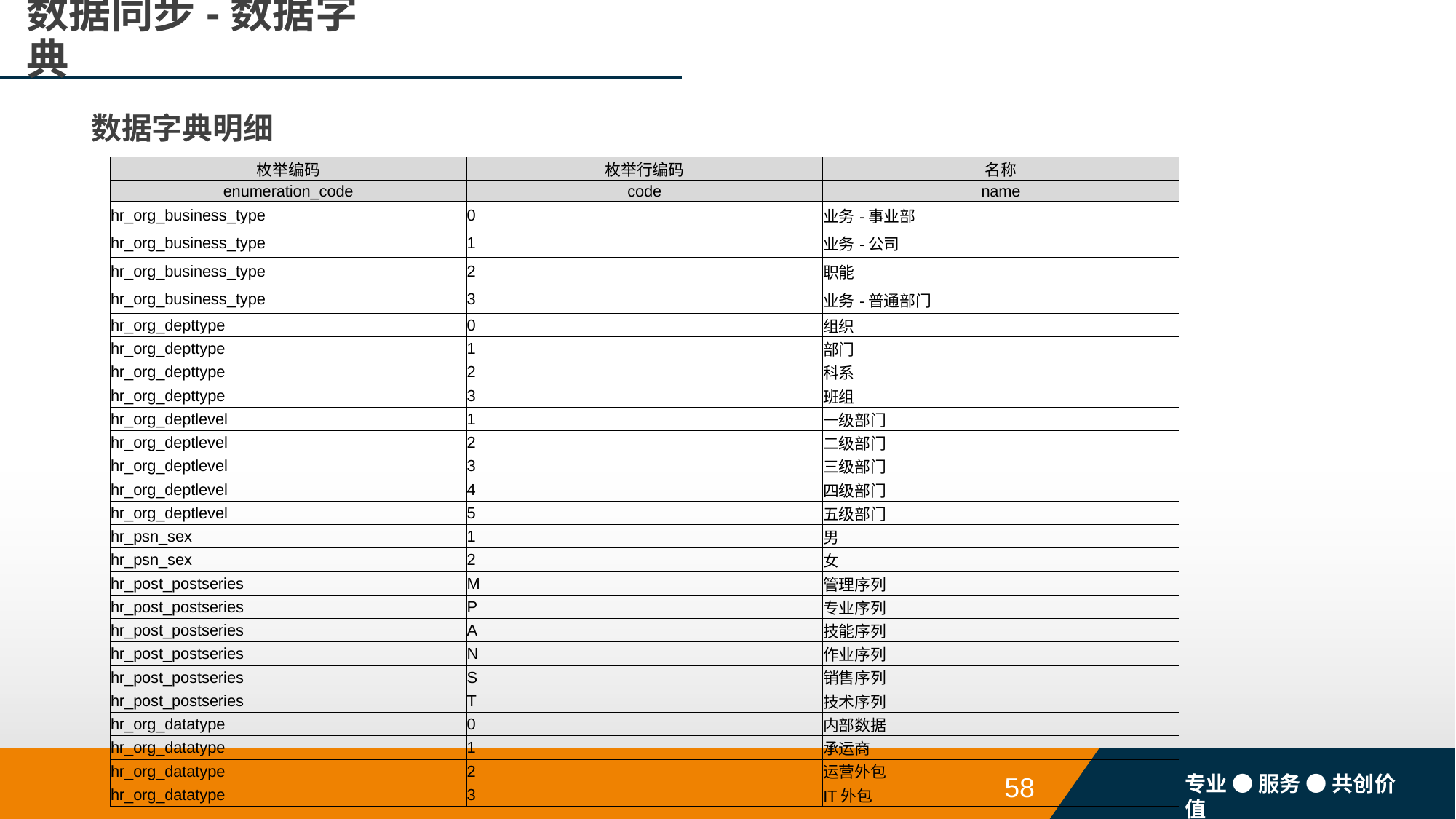

# 数据同步-数据字典
数据字典明细
| 枚举编码 | 枚举行编码 | 名称 |
| --- | --- | --- |
| enumeration\_code | code | name |
| hr\_org\_business\_type | 0 | 业务-事业部 |
| hr\_org\_business\_type | 1 | 业务-公司 |
| hr\_org\_business\_type | 2 | 职能 |
| hr\_org\_business\_type | 3 | 业务-普通部门 |
| hr\_org\_depttype | 0 | 组织 |
| hr\_org\_depttype | 1 | 部门 |
| hr\_org\_depttype | 2 | 科系 |
| hr\_org\_depttype | 3 | 班组 |
| hr\_org\_deptlevel | 1 | 一级部门 |
| hr\_org\_deptlevel | 2 | 二级部门 |
| hr\_org\_deptlevel | 3 | 三级部门 |
| hr\_org\_deptlevel | 4 | 四级部门 |
| hr\_org\_deptlevel | 5 | 五级部门 |
| hr\_psn\_sex | 1 | 男 |
| hr\_psn\_sex | 2 | 女 |
| hr\_post\_postseries | M | 管理序列 |
| hr\_post\_postseries | P | 专业序列 |
| hr\_post\_postseries | A | 技能序列 |
| hr\_post\_postseries | N | 作业序列 |
| hr\_post\_postseries | S | 销售序列 |
| hr\_post\_postseries | T | 技术序列 |
| hr\_org\_datatype | 0 | 内部数据 |
| hr\_org\_datatype | 1 | 承运商 |
| hr\_org\_datatype | 2 | 运营外包 |
| hr\_org\_datatype | 3 | IT外包 |